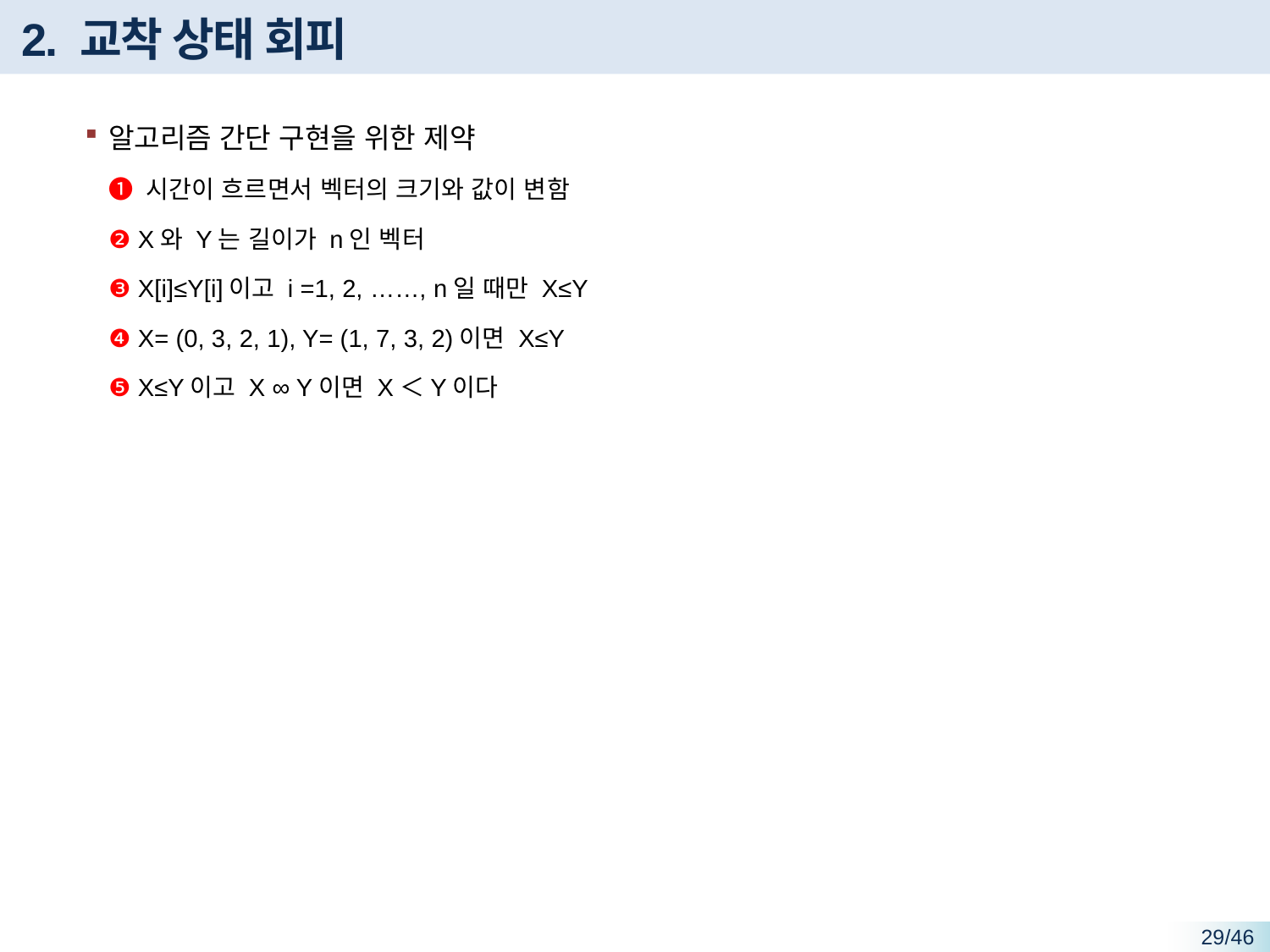

# 2. 교착 상태 회피
알고리즘 간단 구현을 위한 제약
❶ 시간이 흐르면서 벡터의 크기와 값이 변함
❷ X와 Y는 길이가 n인 벡터
❸ X[i]≤Y[i]이고 i =1, 2, ……, n일 때만 X≤Y
❹ X= (0, 3, 2, 1), Y= (1, 7, 3, 2)이면 X≤Y
❺ X≤Y이고 X ∞ Y이면 X＜Y이다